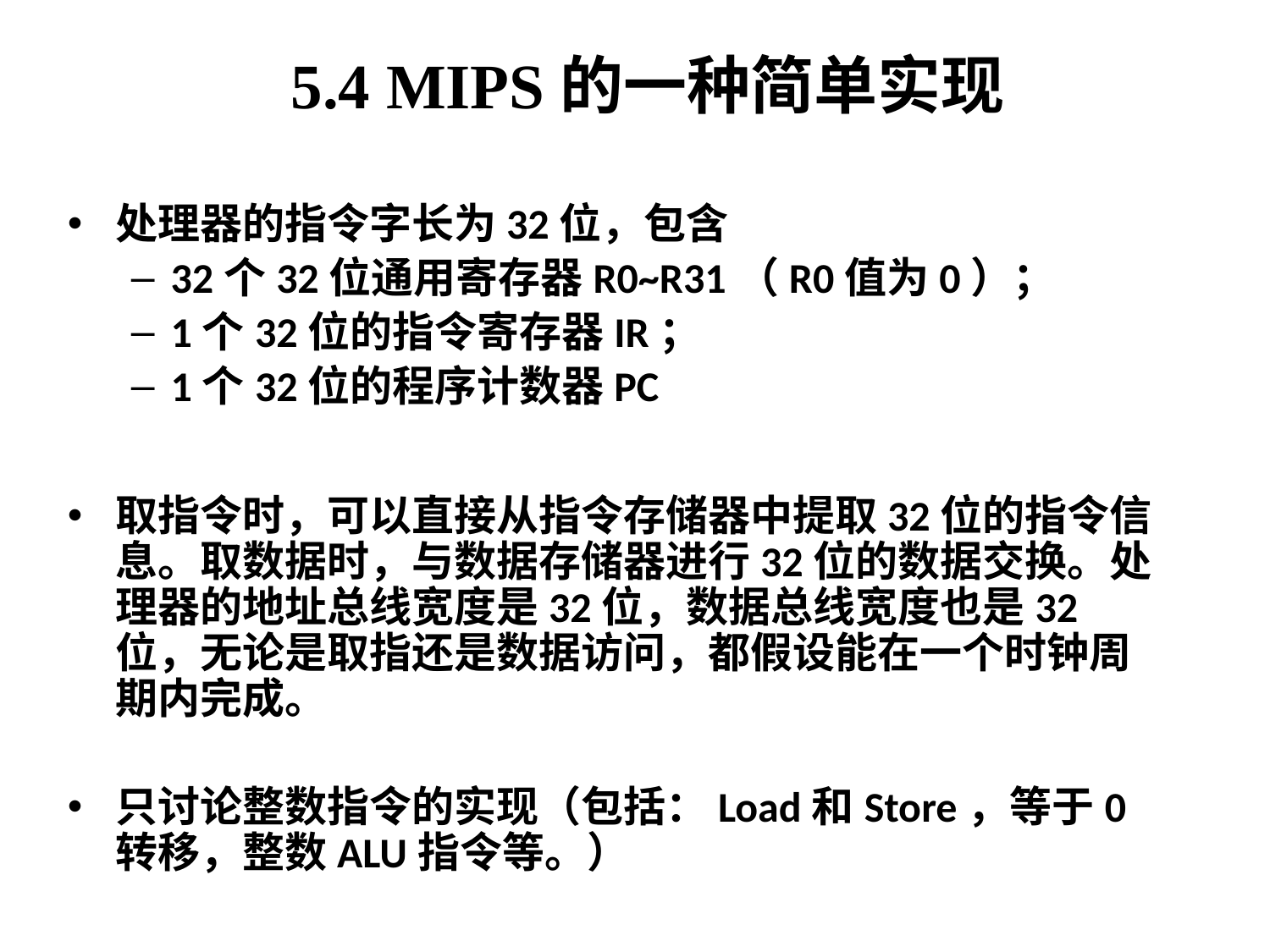

5.4 MIPS的一种简单实现
处理器的指令字长为32位，包含
32个32位通用寄存器R0~R31（R0值为0）；
1个32位的指令寄存器IR；
1个32位的程序计数器PC

取指令时，可以直接从指令存储器中提取32位的指令信息。取数据时，与数据存储器进行32位的数据交换。处理器的地址总线宽度是32位，数据总线宽度也是32位，无论是取指还是数据访问，都假设能在一个时钟周期内完成。

只讨论整数指令的实现（包括：Load和Store，等于0转移，整数ALU指令等。）